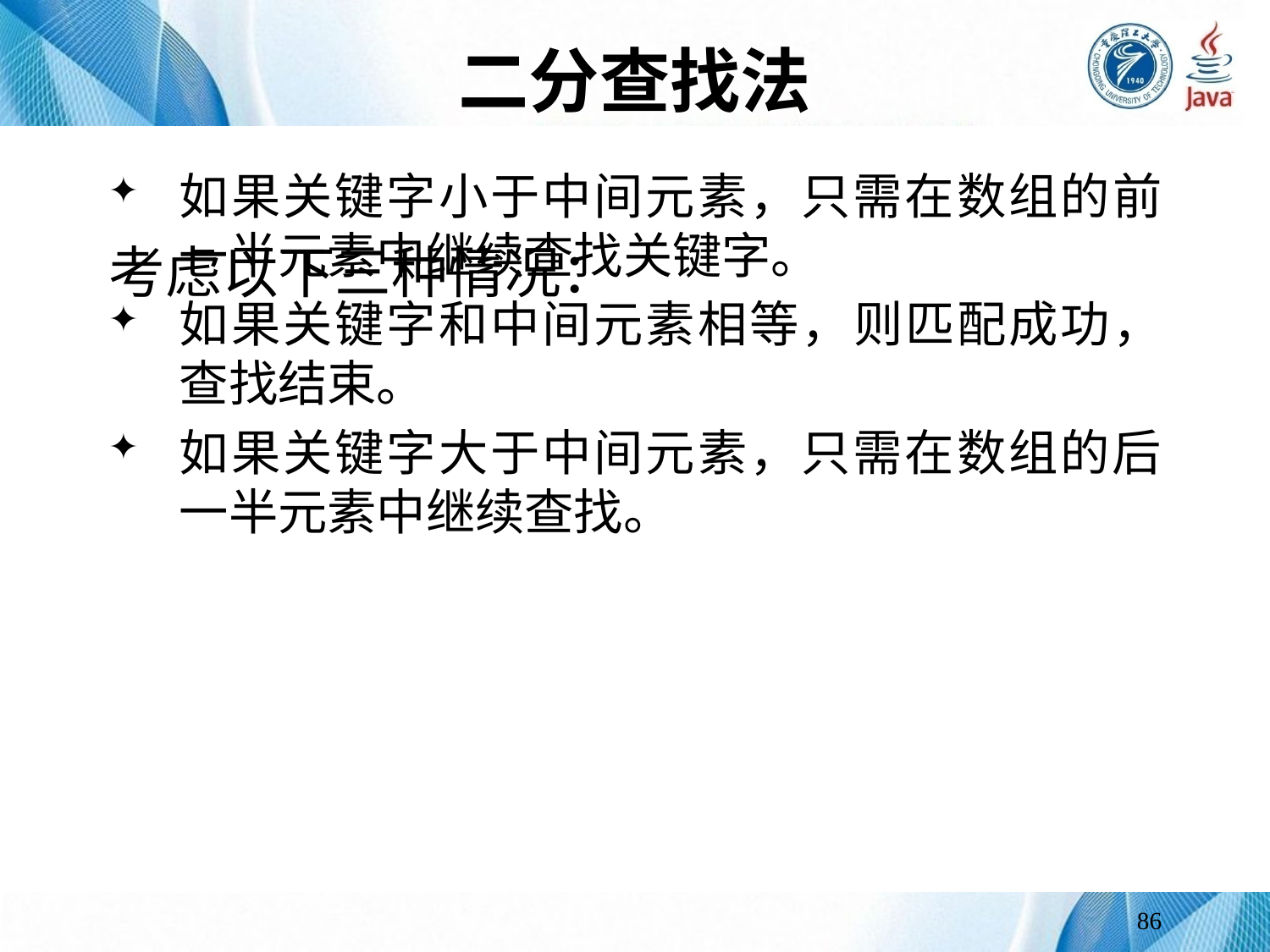

# 二分查找法
如果关键字小于中间元素，只需在数组的前一半元素中继续查找关键字。
如果关键字和中间元素相等，则匹配成功，查找结束。
如果关键字大于中间元素，只需在数组的后一半元素中继续查找。
考虑以下三种情况：
86